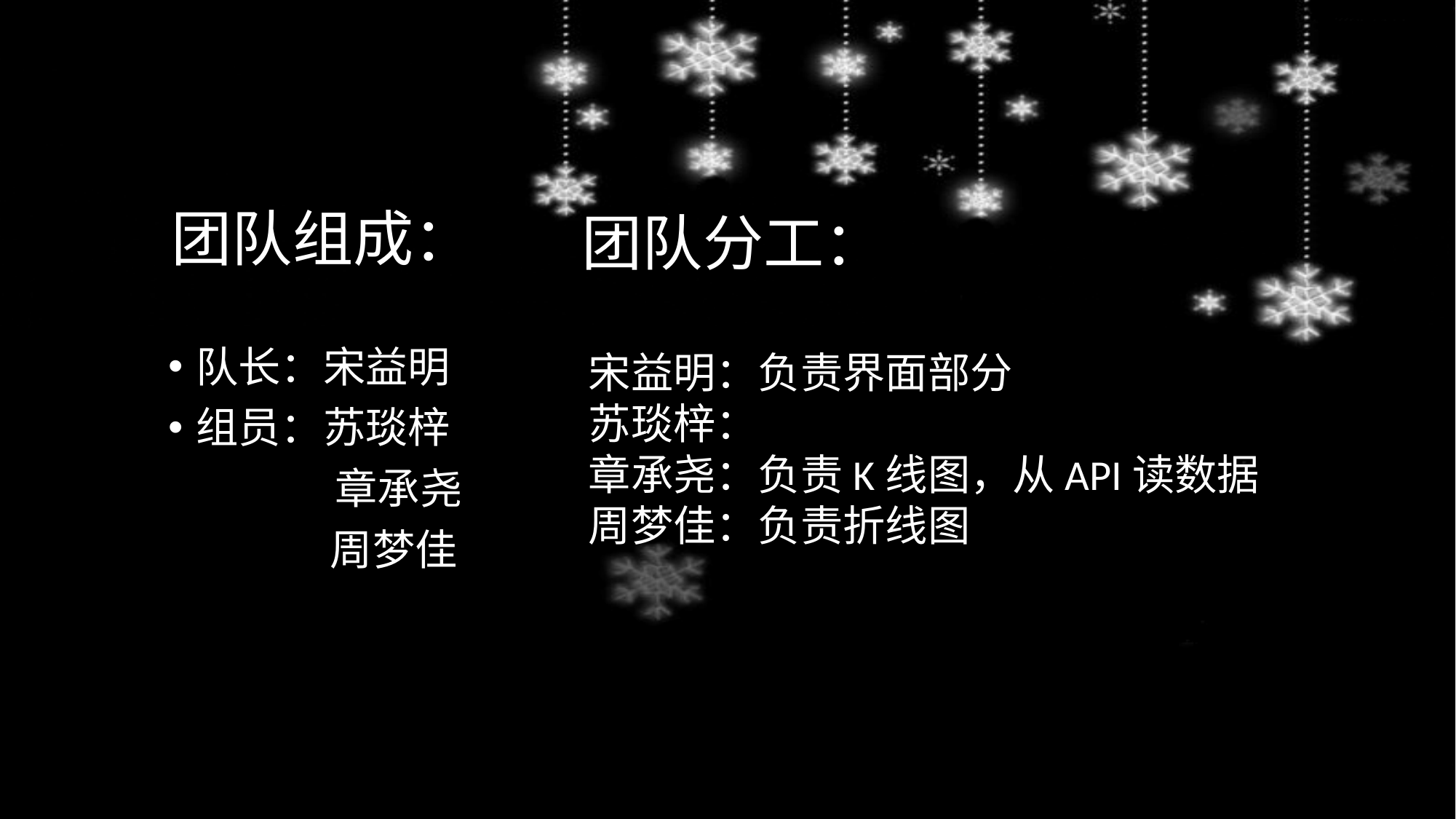

# 团队组成：
团队分工：
队长：宋益明
组员：苏琰梓
	     章承尧
                周梦佳
宋益明：负责界面部分
苏琰梓：
章承尧：负责K线图，从API读数据
周梦佳：负责折线图